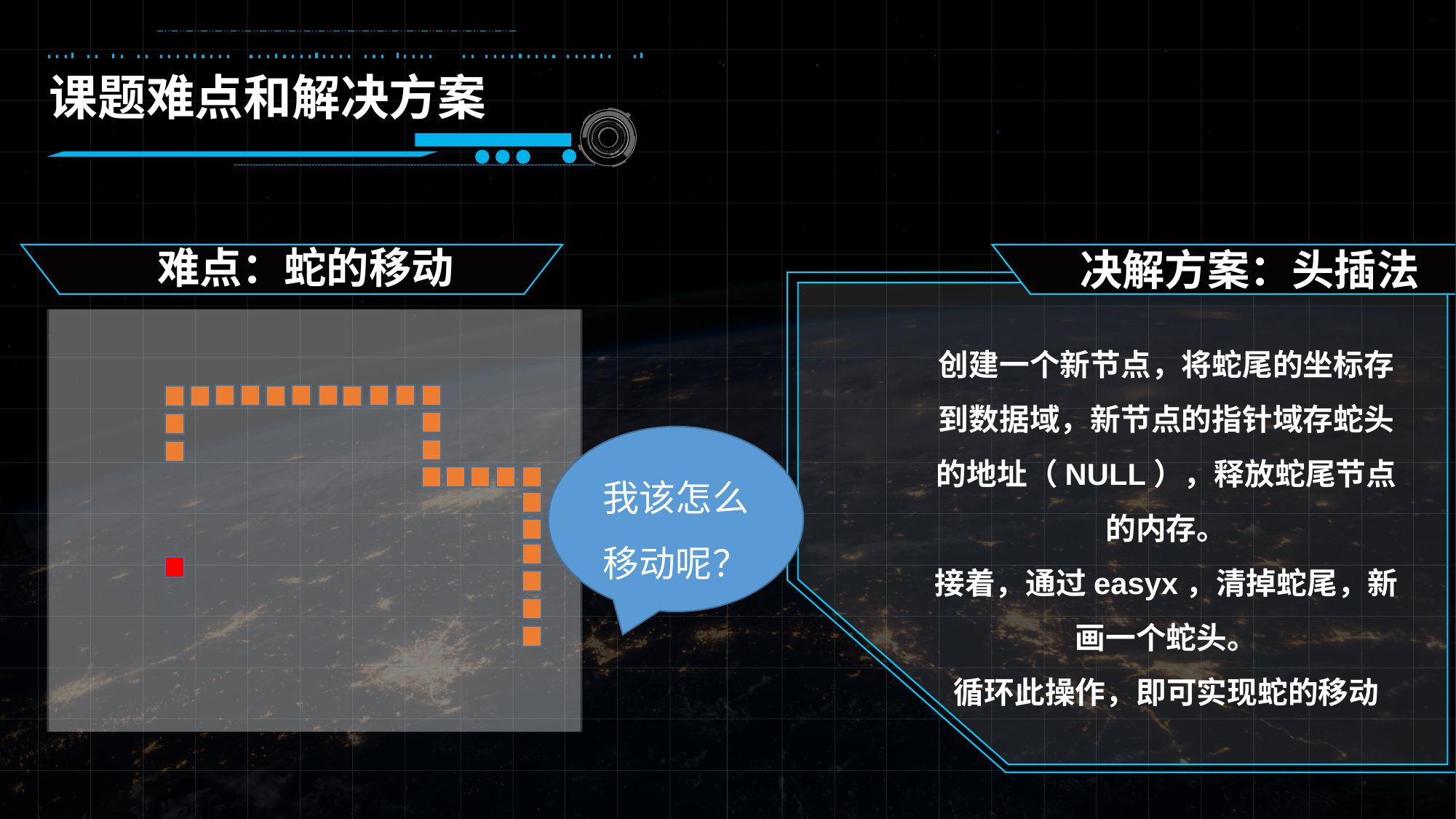

课题难点和解决方案

难点：蛇的移动
决解方案：头插法

创建一个新节点，将蛇尾的坐标存到数据域，新节点的指针域存蛇头的地址（NULL），释放蛇尾节点的内存。
接着，通过easyx，清掉蛇尾，新画一个蛇头。
循环此操作，即可实现蛇的移动

我该怎么移动呢？